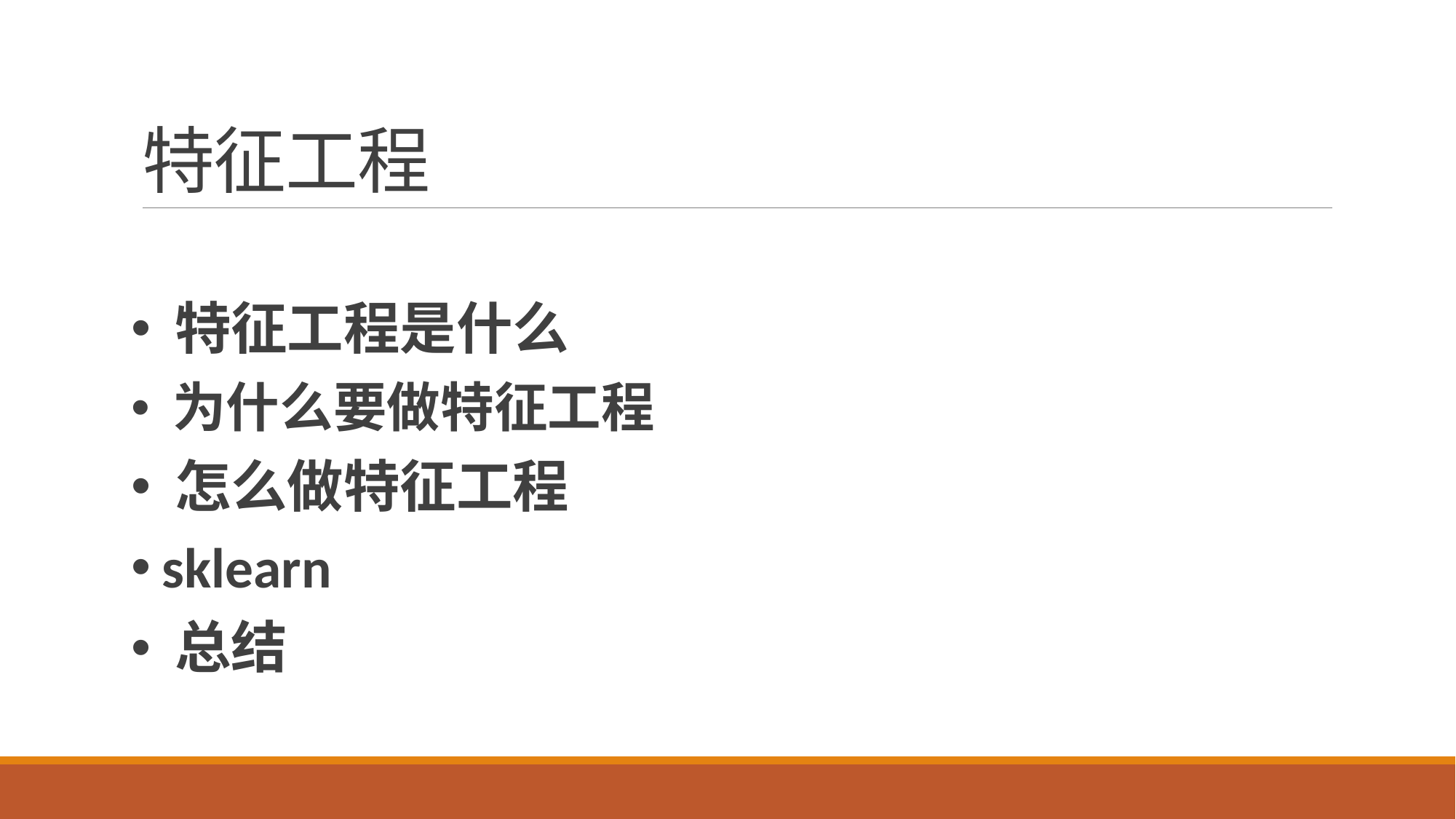

# 特征工程

 特征工程是什么
 为什么要做特征工程
 怎么做特征工程
 sklearn
 总结